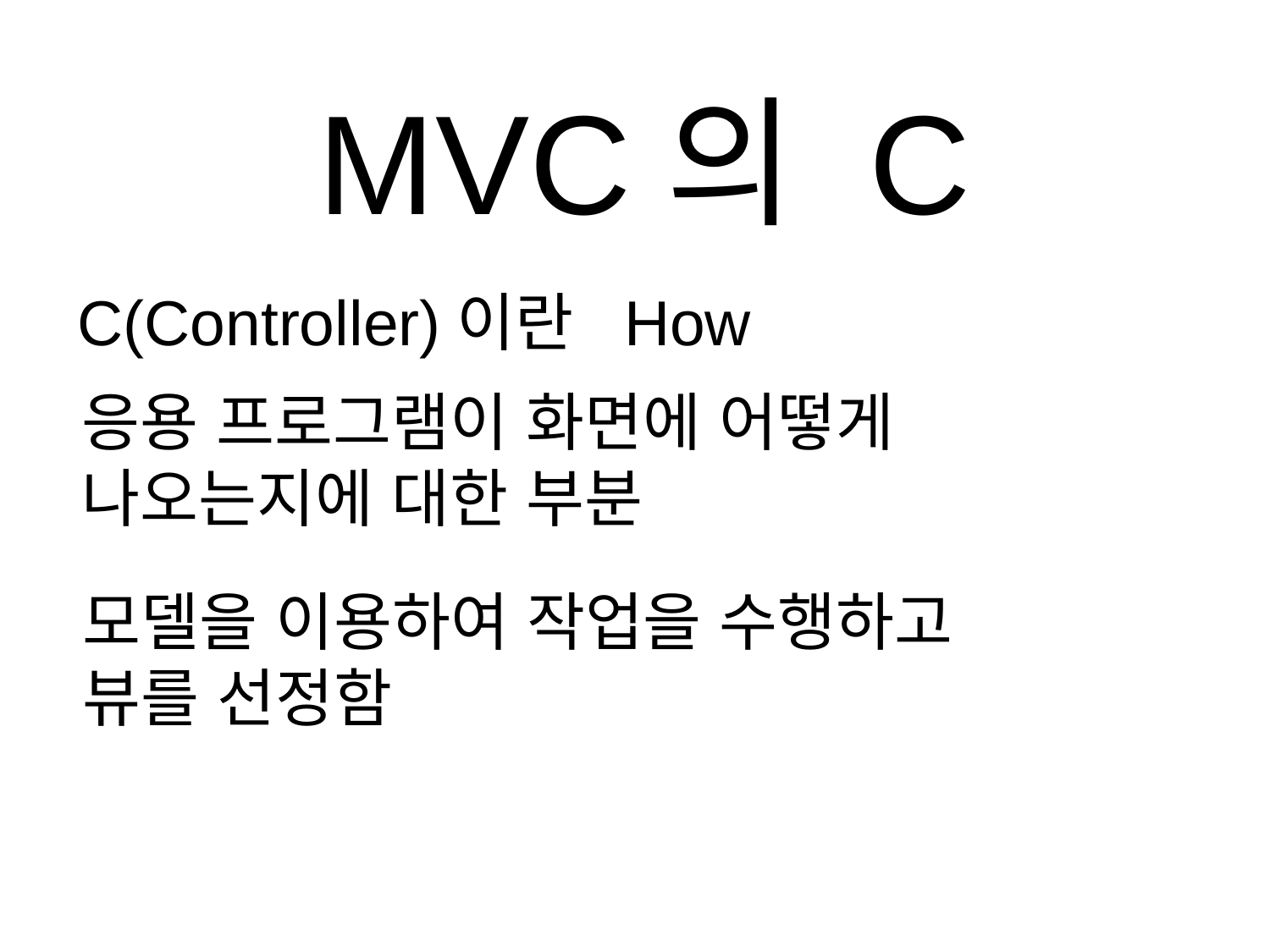

MVC의 C
C(Controller)이란  How
응용 프로그램이 화면에 어떻게 나오는지에 대한 부분
모델을 이용하여 작업을 수행하고
뷰를 선정함